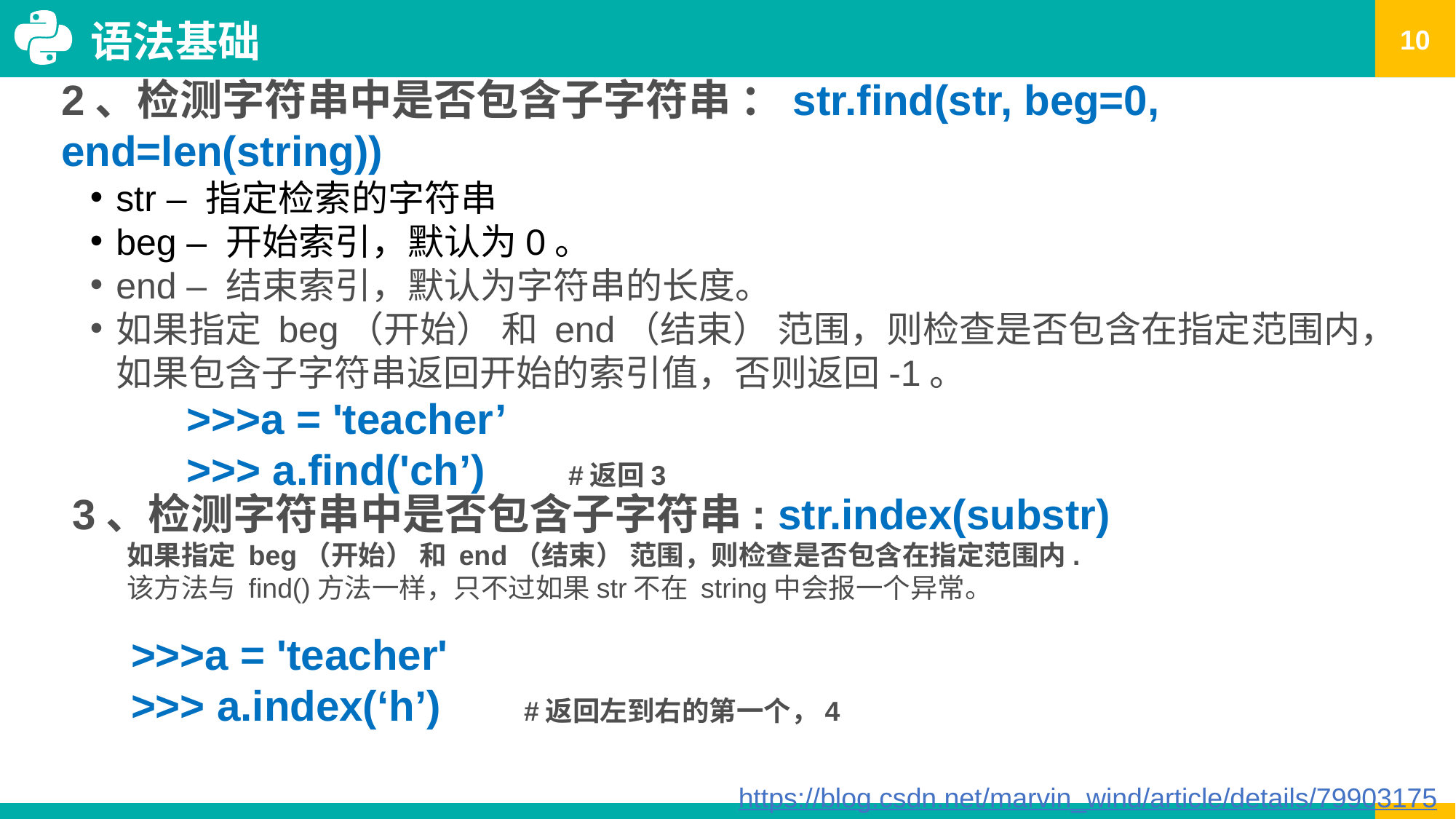

语法基础
2、检测字符串中是否包含子字符串 ：str.find(str, beg=0, end=len(string))
str – 指定检索的字符串
beg – 开始索引，默认为0。
end – 结束索引，默认为字符串的长度。
如果指定 beg（开始） 和 end（结束） 范围，则检查是否包含在指定范围内，如果包含子字符串返回开始的索引值，否则返回-1。
>>>a = 'teacher’
>>> a.find('ch’)       #返回3
3、检测字符串中是否包含子字符串: str.index(substr)
如果指定 beg（开始） 和 end（结束） 范围，则检查是否包含在指定范围内.
该方法与 find()方法一样，只不过如果str不在 string中会报一个异常。
>>>a = 'teacher'
>>> a.index(‘h’)       #返回左到右的第一个，4
https://blog.csdn.net/marvin_wind/article/details/79903175